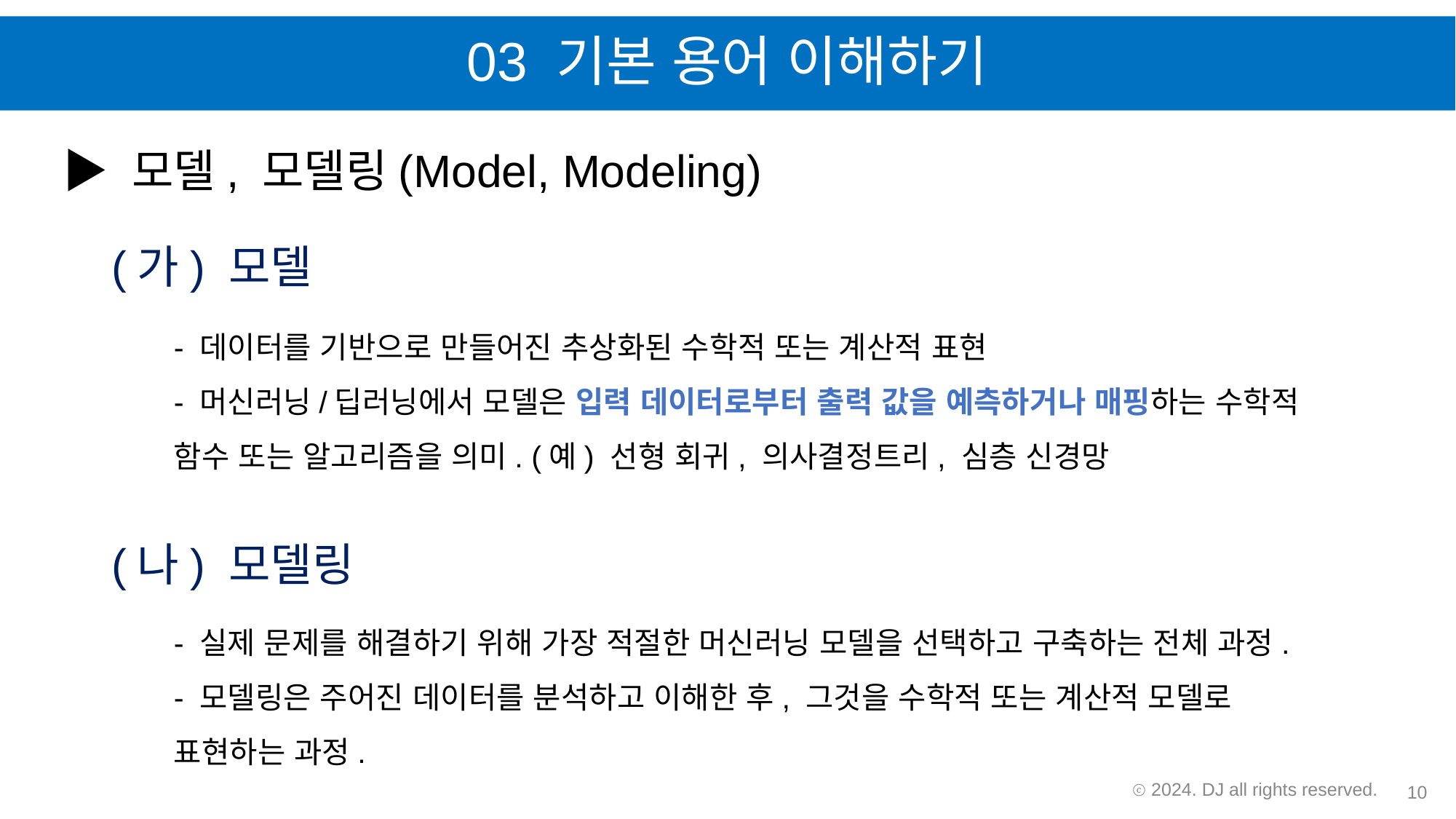

# 03 기본 용어 이해하기
▶ 모델, 모델링(Model, Modeling)
(가) 모델
- 데이터를 기반으로 만들어진 추상화된 수학적 또는 계산적 표현
- 머신러닝/딥러닝에서 모델은 입력 데이터로부터 출력 값을 예측하거나 매핑하는 수학적 함수 또는 알고리즘을 의미. (예) 선형 회귀, 의사결정트리, 심층 신경망
(나) 모델링
- 실제 문제를 해결하기 위해 가장 적절한 머신러닝 모델을 선택하고 구축하는 전체 과정.
- 모델링은 주어진 데이터를 분석하고 이해한 후, 그것을 수학적 또는 계산적 모델로 표현하는 과정.
ⓒ 2024. DJ all rights reserved.
10